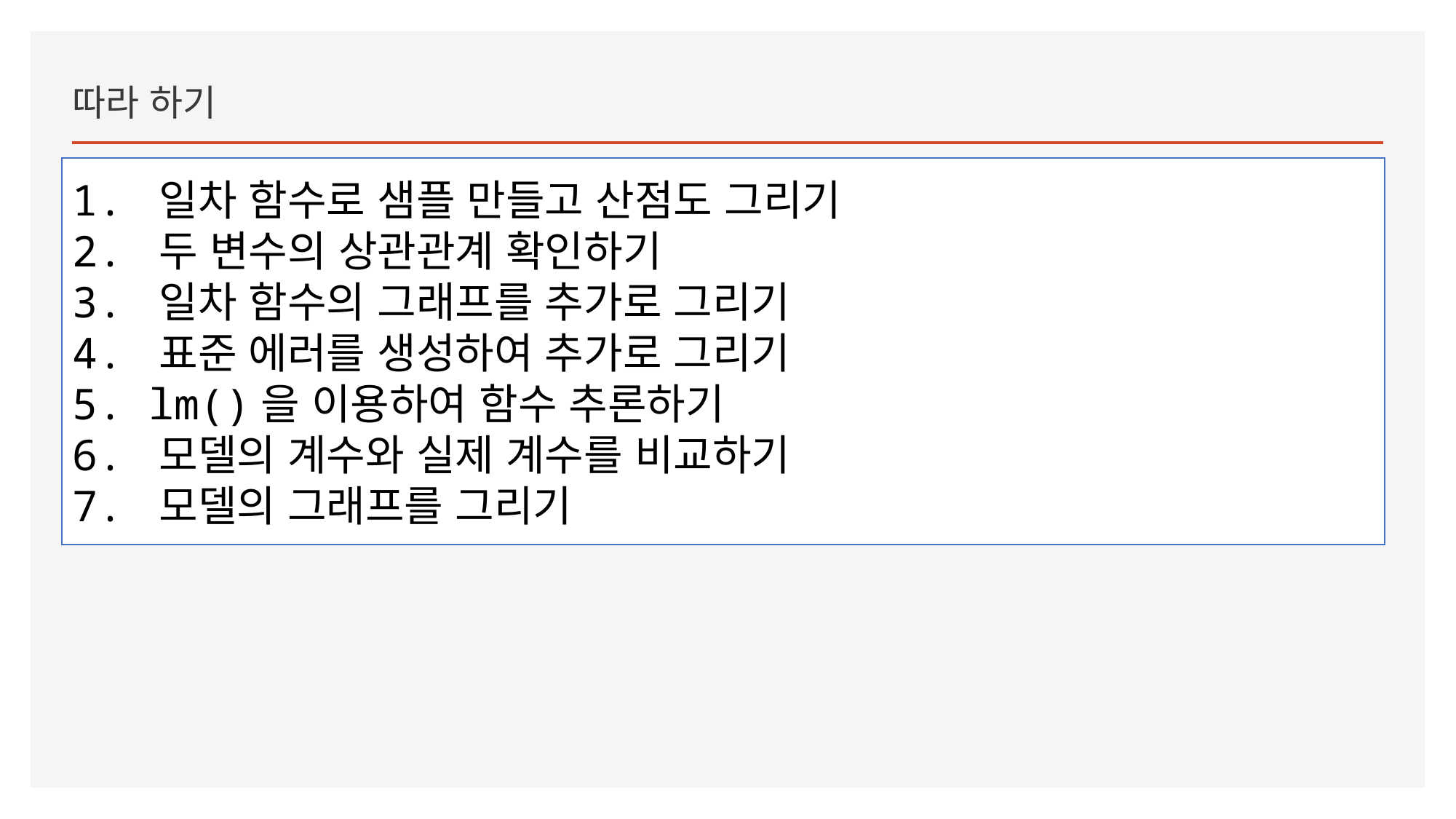

따라 하기
1. 일차 함수로 샘플 만들고 산점도 그리기
2. 두 변수의 상관관계 확인하기
3. 일차 함수의 그래프를 추가로 그리기
4. 표준 에러를 생성하여 추가로 그리기
5. lm()을 이용하여 함수 추론하기
6. 모델의 계수와 실제 계수를 비교하기
7. 모델의 그래프를 그리기